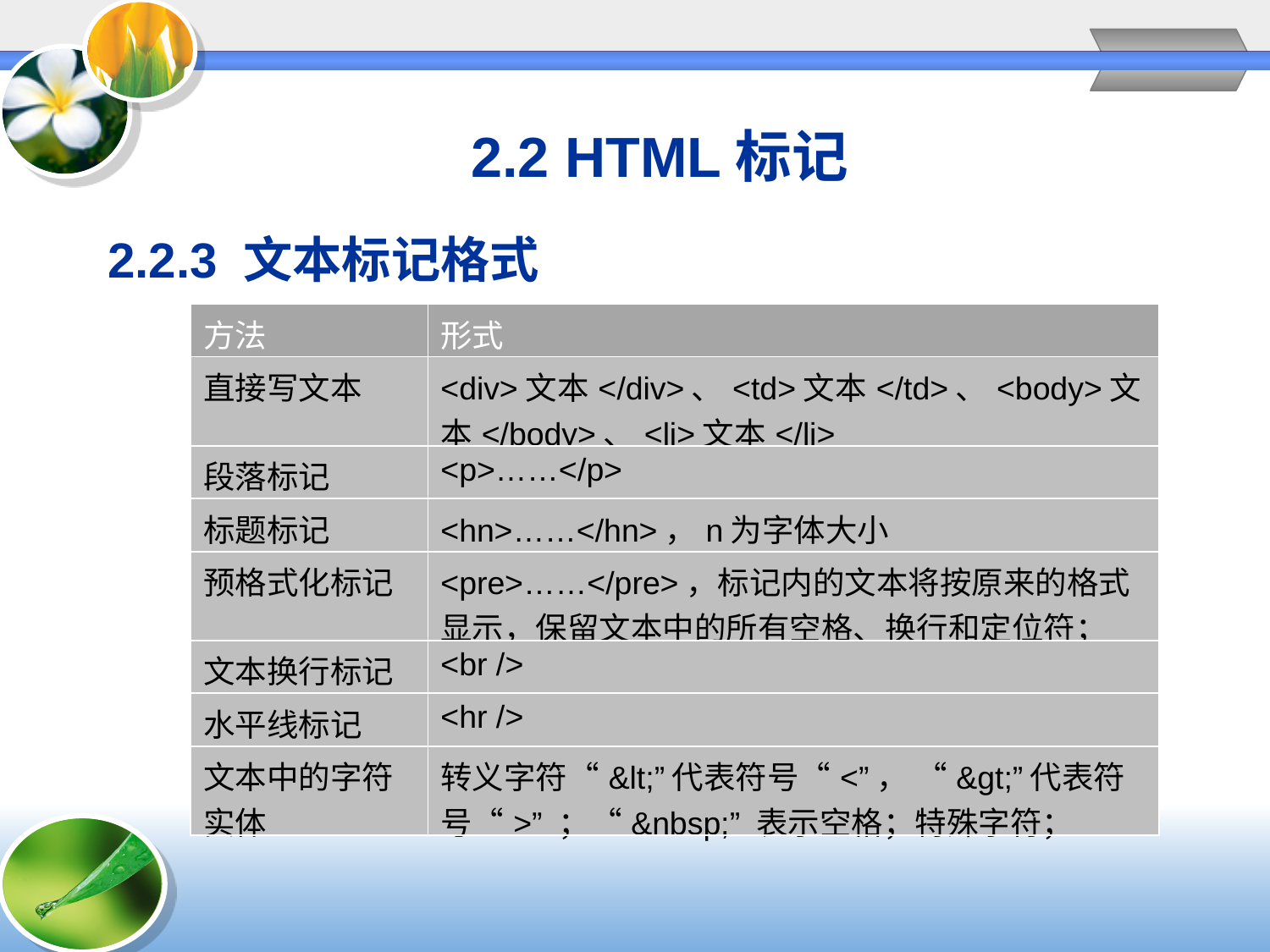

# 2.2 HTML标记
2.2.3 文本标记格式
| 方法 | 形式 |
| --- | --- |
| 直接写文本 | <div>文本</div>、<td>文本</td>、<body>文本</body>、<li>文本</li> |
| 段落标记 | <p>……</p> |
| 标题标记 | <hn>……</hn>，n为字体大小 |
| 预格式化标记 | <pre>……</pre>，标记内的文本将按原来的格式显示，保留文本中的所有空格、换行和定位符； |
| 文本换行标记 | <br /> |
| 水平线标记 | <hr /> |
| 文本中的字符实体 | 转义字符“&lt;”代表符号“<”， “&gt;”代表符号“>” ；“&nbsp;” 表示空格；特殊字符； |